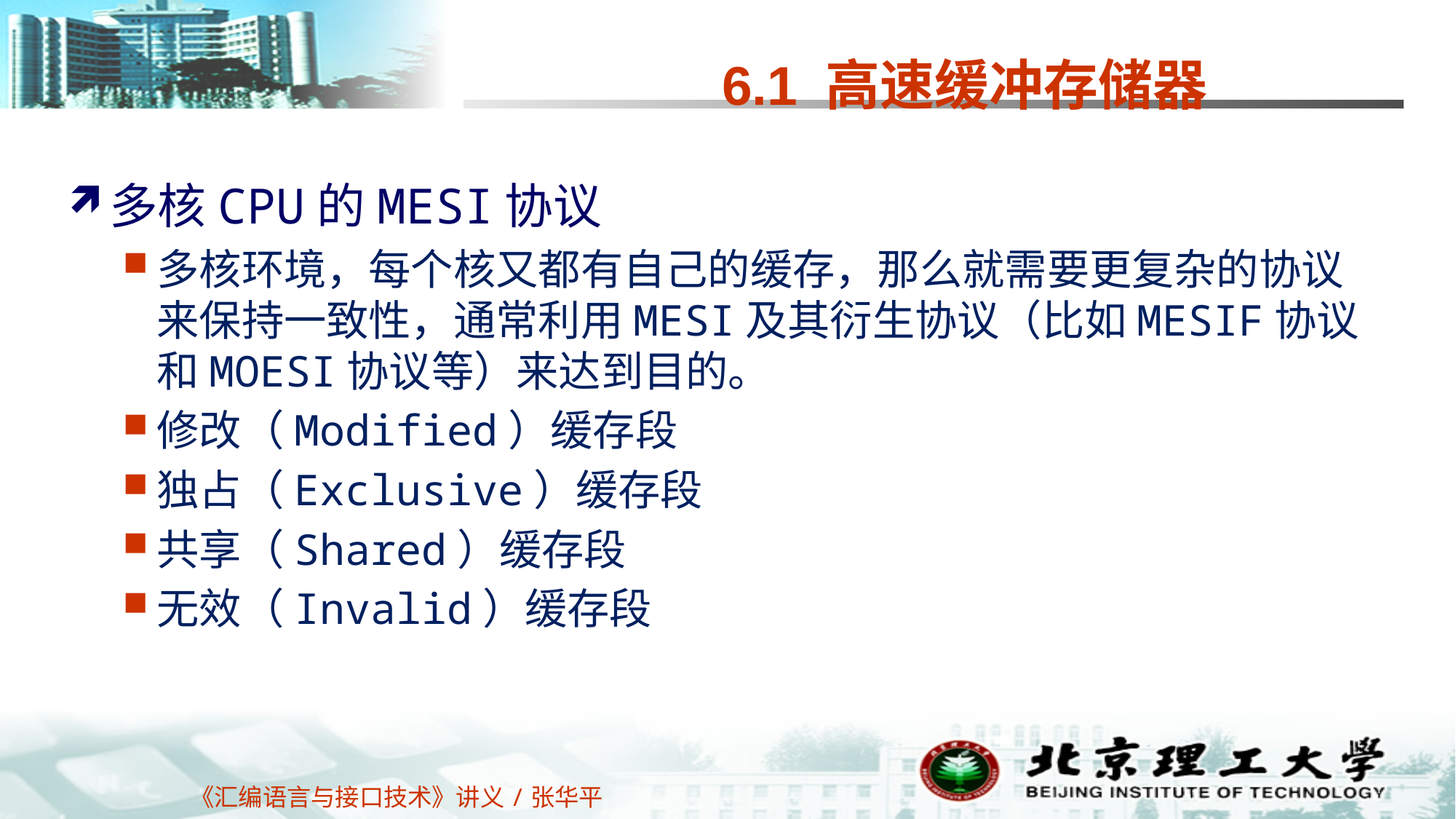

# 6.1 高速缓冲存储器
多核CPU的MESI协议
多核环境，每个核又都有自己的缓存，那么就需要更复杂的协议来保持一致性，通常利用MESI及其衍生协议（比如MESIF协议和MOESI协议等）来达到目的。
修改（Modified）缓存段
独占（Exclusive）缓存段
共享（Shared）缓存段
无效（Invalid）缓存段